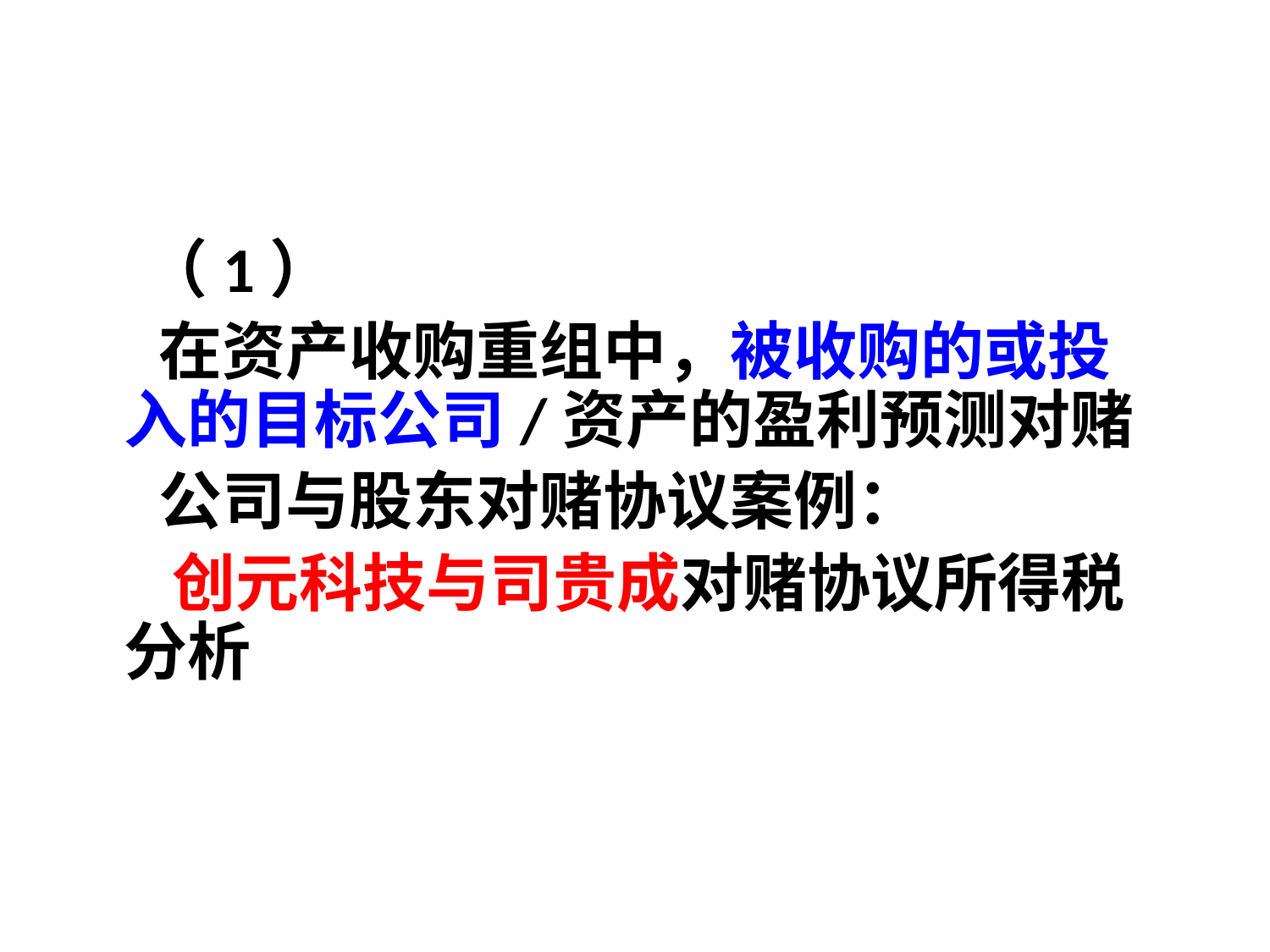

#
  （1）
   在资产收购重组中，被收购的或投入的目标公司/资产的盈利预测对赌
   公司与股东对赌协议案例：
    创元科技与司贵成对赌协议所得税分析